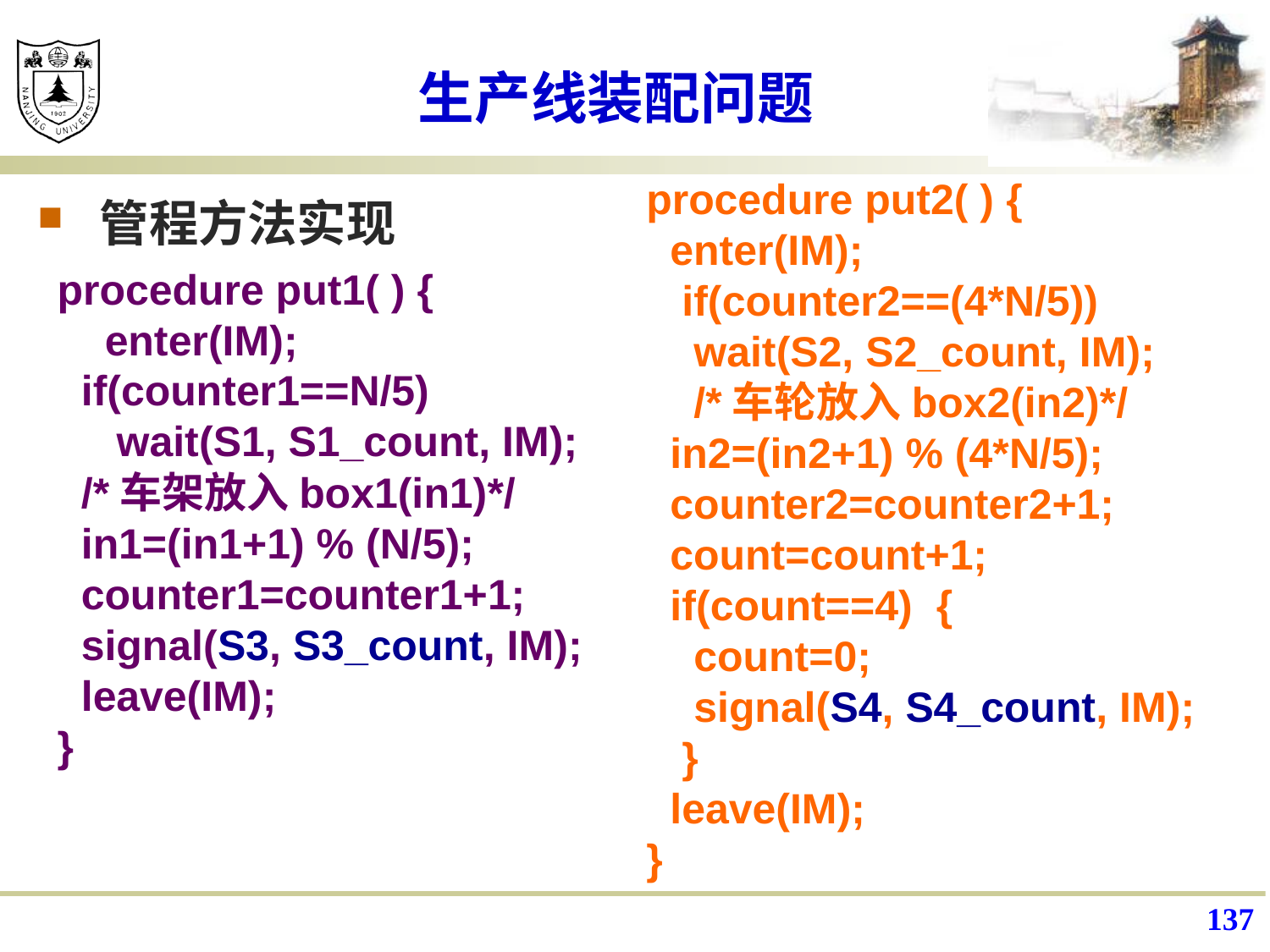

# 生产线装配问题
procedure put2( ) {
  enter(IM);
   if(counter2==(4*N/5))
    wait(S2, S2_count, IM);
    /*车轮放入box2(in2)*/
  in2=(in2+1) % (4*N/5);
  counter2=counter2+1;
  count=count+1;
  if(count==4)  {
    count=0;
    signal(S4, S4_count, IM);
   }
  leave(IM);
}
管程方法实现
procedure put1( ) {
    enter(IM);
  if(counter1==N/5)
     wait(S1, S1_count, IM);
  /*车架放入box1(in1)*/
  in1=(in1+1) % (N/5);
  counter1=counter1+1;
  signal(S3, S3_count, IM);
  leave(IM);
}
137